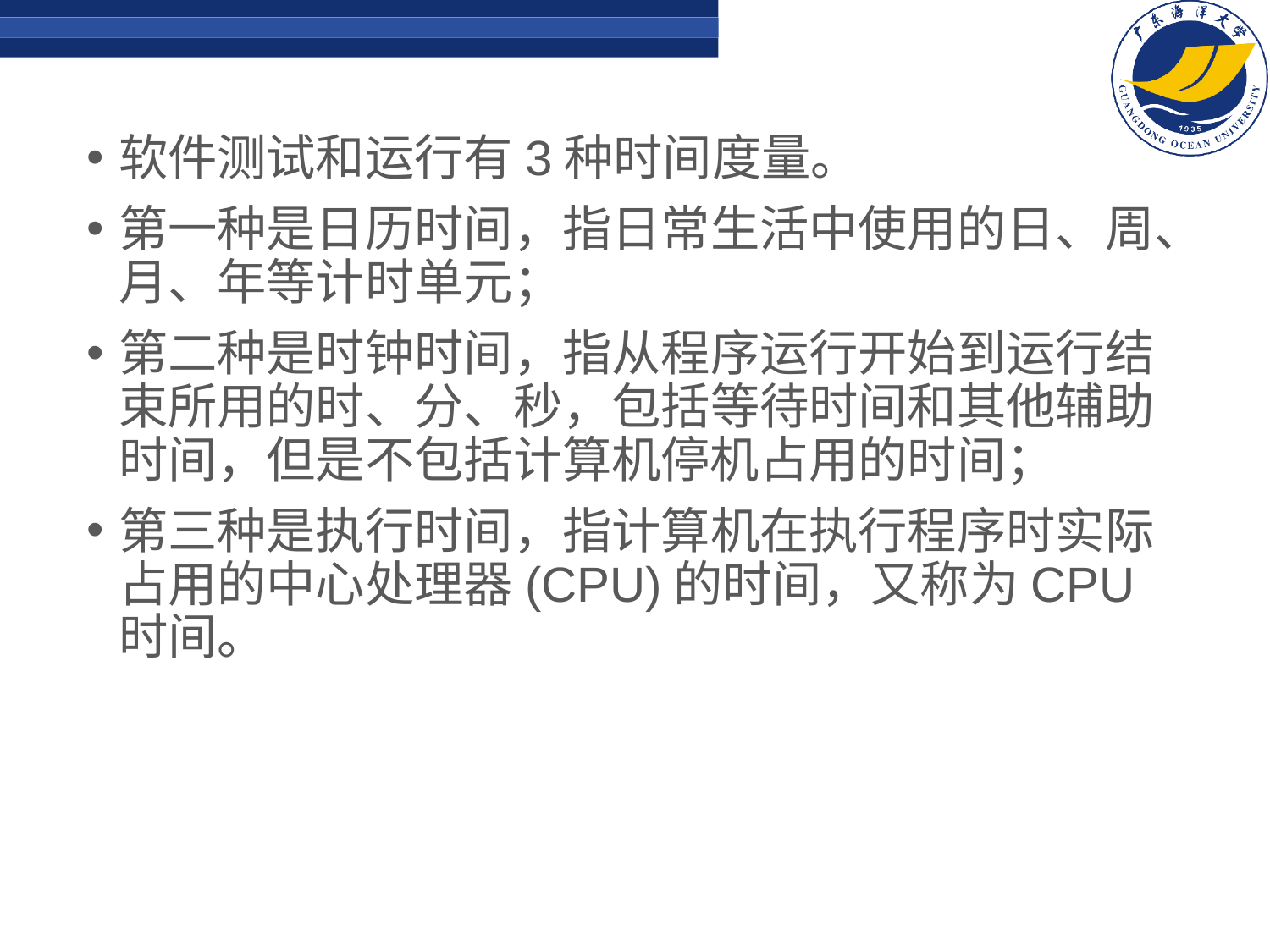

软件测试和运行有3种时间度量。
第一种是日历时间，指日常生活中使用的日、周、月、年等计时单元；
第二种是时钟时间，指从程序运行开始到运行结束所用的时、分、秒，包括等待时间和其他辅助时间，但是不包括计算机停机占用的时间；
第三种是执行时间，指计算机在执行程序时实际占用的中心处理器(CPU)的时间，又称为CPU时间。
9